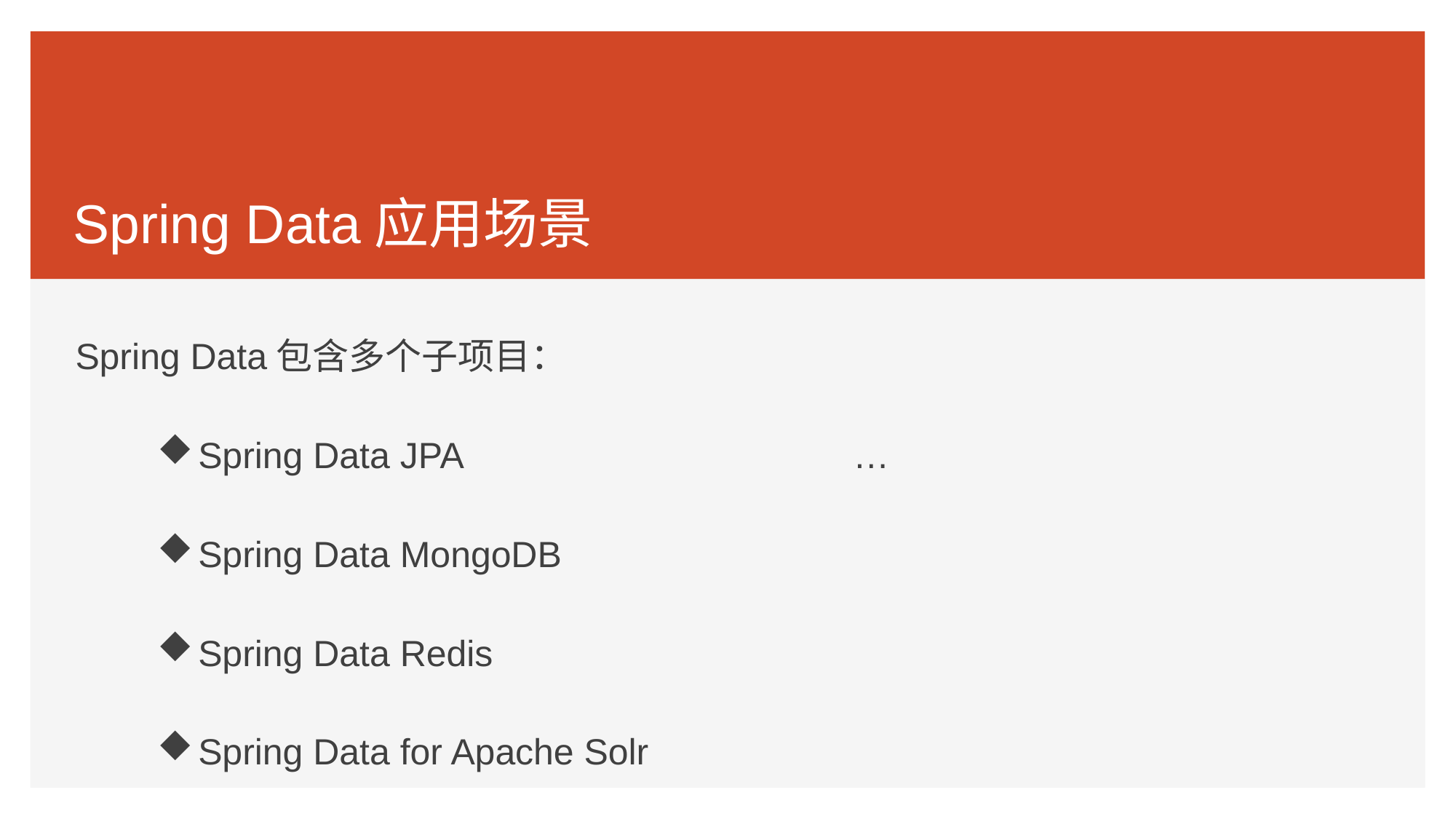

# Spring Data应用场景
Spring Data包含多个子项目：
Spring Data JPA				…
Spring Data MongoDB
Spring Data Redis
Spring Data for Apache Solr